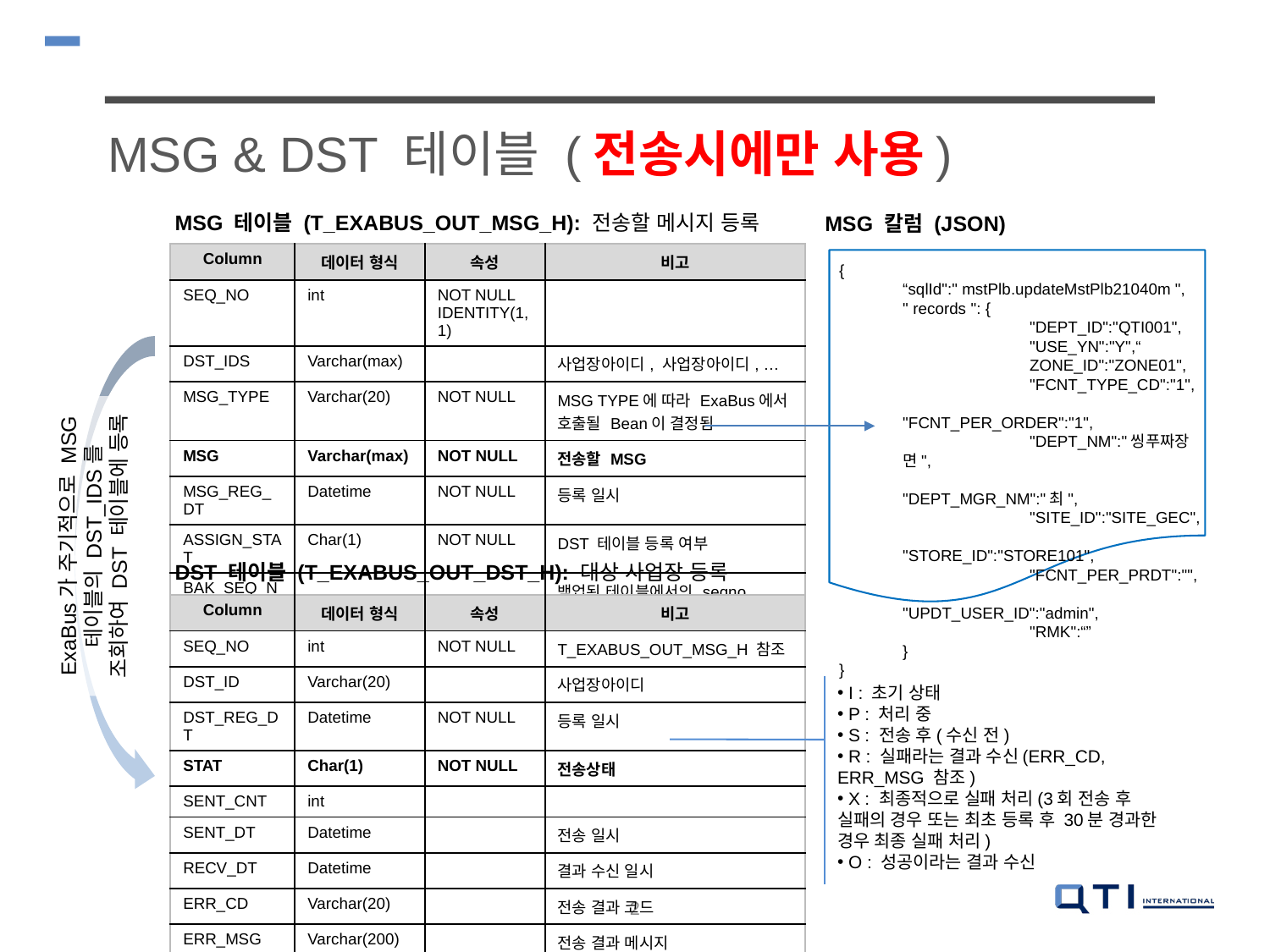

MSG & DST 테이블 (전송시에만 사용)
MSG 테이블 (T_EXABUS_OUT_MSG_H): 전송할 메시지 등록
MSG 칼럼 (JSON)
| Column | 데이터 형식 | 속성 | 비고 |
| --- | --- | --- | --- |
| SEQ\_NO | int | NOT NULL IDENTITY(1,1) |  |
| DST\_IDS | Varchar(max) |  | 사업장아이디, 사업장아이디, … |
| MSG\_TYPE | Varchar(20) | NOT NULL | MSG TYPE에 따라 ExaBus에서 호출될 Bean이 결정됨 |
| MSG | Varchar(max) | NOT NULL | 전송할 MSG |
| MSG\_REG\_DT | Datetime | NOT NULL | 등록 일시 |
| ASSIGN\_STAT | Char(1) | NOT NULL | DST 테이블 등록 여부 |
| BAK\_SEQ\_NO |  |  | 백업된 테이블에서의 seqno |
{
“sqlId":" mstPlb.updateMstPlb21040m ",
" records ": {
	"DEPT_ID":"QTI001",
	"USE_YN":"Y",“
	ZONE_ID":"ZONE01",
	"FCNT_TYPE_CD":"1",
	"FCNT_PER_ORDER":"1",
	"DEPT_NM":"씽푸짜장면",
	"DEPT_MGR_NM":"최",
	"SITE_ID":"SITE_GEC",
	"STORE_ID":"STORE101",
	"FCNT_PER_PRDT":"",
	"UPDT_USER_ID":"admin",
	"RMK":“”
}
}

ExaBus가 주기적으로 MSG 테이블의 DST_IDS를 조회하여 DST 테이블에 등록
DST 테이블 (T_EXABUS_OUT_DST_H): 대상 사업장 등록
| Column | 데이터 형식 | 속성 | 비고 |
| --- | --- | --- | --- |
| SEQ\_NO | int | NOT NULL | T\_EXABUS\_OUT\_MSG\_H 참조 |
| DST\_ID | Varchar(20) |  | 사업장아이디 |
| DST\_REG\_DT | Datetime | NOT NULL | 등록 일시 |
| STAT | Char(1) | NOT NULL | 전송상태 |
| SENT\_CNT | int |  |  |
| SENT\_DT | Datetime |  | 전송 일시 |
| RECV\_DT | Datetime |  | 결과 수신 일시 |
| ERR\_CD | Varchar(20) |  | 전송 결과 코드 |
| ERR\_MSG | Varchar(200) |  | 전송 결과 메시지 |
 I : 초기 상태
 P : 처리 중
 S : 전송 후(수신 전)
 R : 실패라는 결과 수신(ERR_CD, ERR_MSG 참조)
 X : 최종적으로 실패 처리(3회 전송 후 실패의 경우 또는 최초 등록 후 30분 경과한 경우 최종 실패 처리)
 O : 성공이라는 결과 수신
2